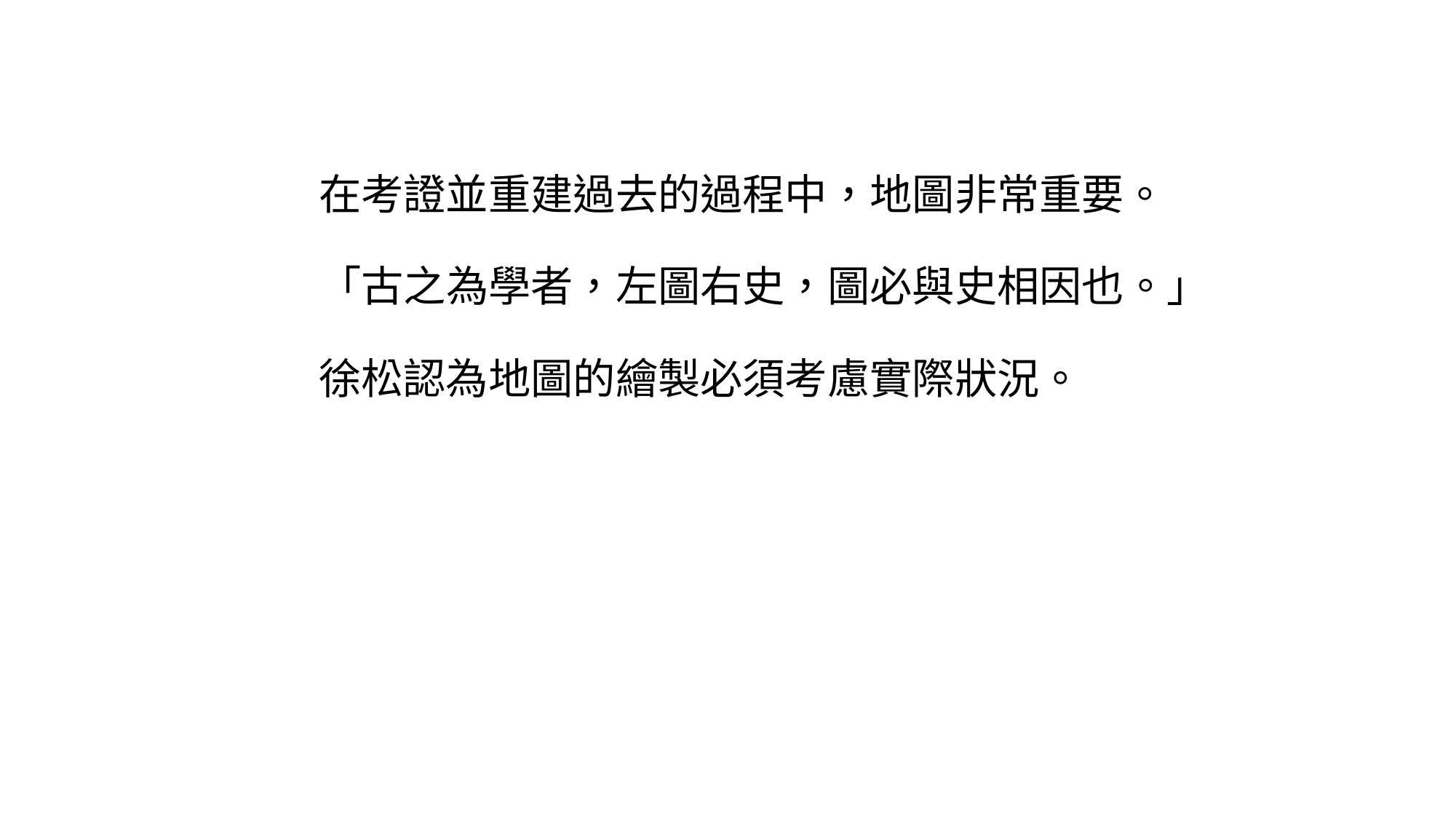

在考證並重建過去的過程中，地圖非常重要。
「古之為學者，左圖右史，圖必與史相因也。」
徐松認為地圖的繪製必須考慮實際狀況。